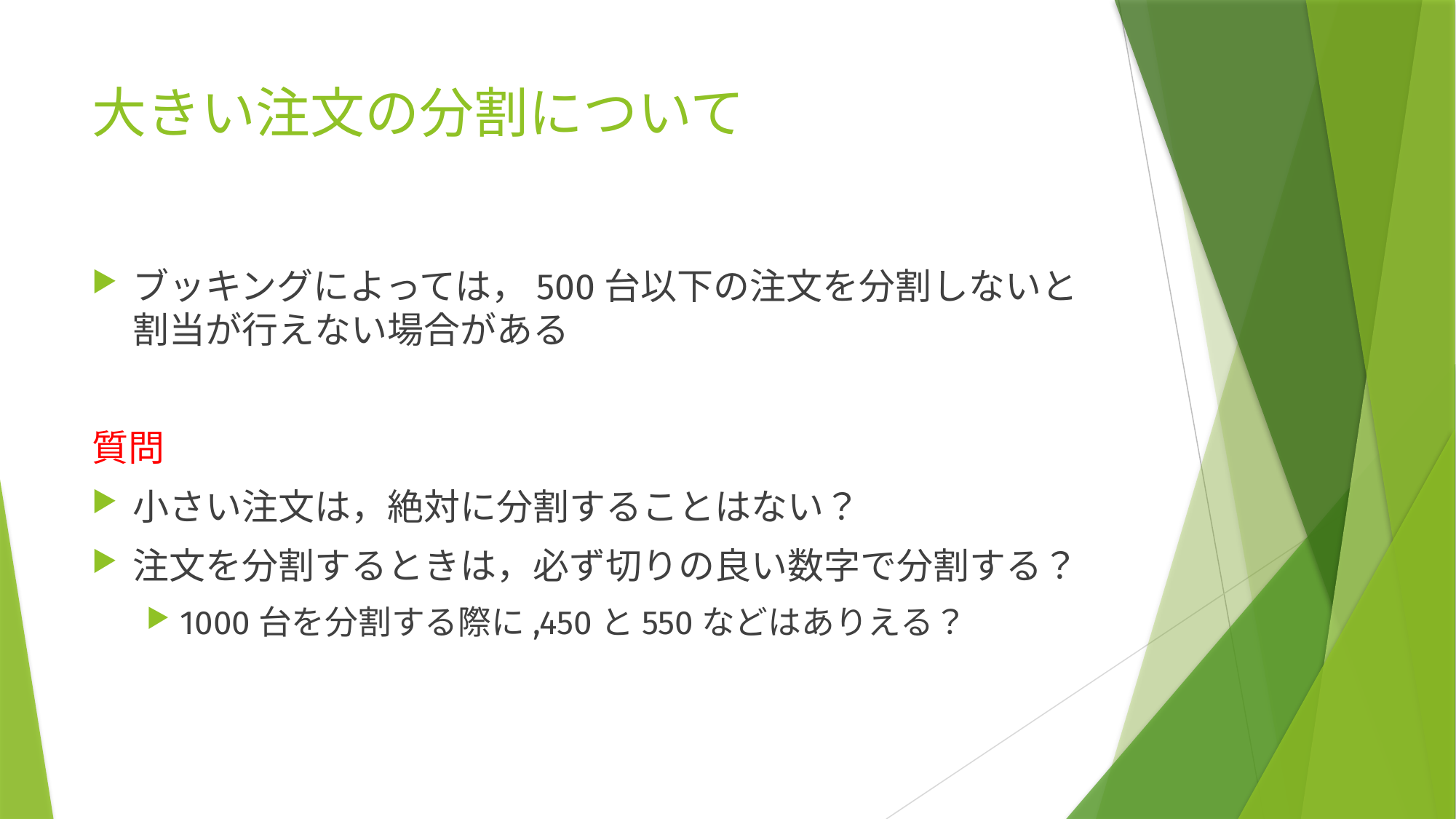

# 大きい注文の分割について
ブッキングによっては，500台以下の注文を分割しないと割当が行えない場合がある

質問
小さい注文は，絶対に分割することはない？
注文を分割するときは，必ず切りの良い数字で分割する？
1000台を分割する際に,450と550などはありえる？